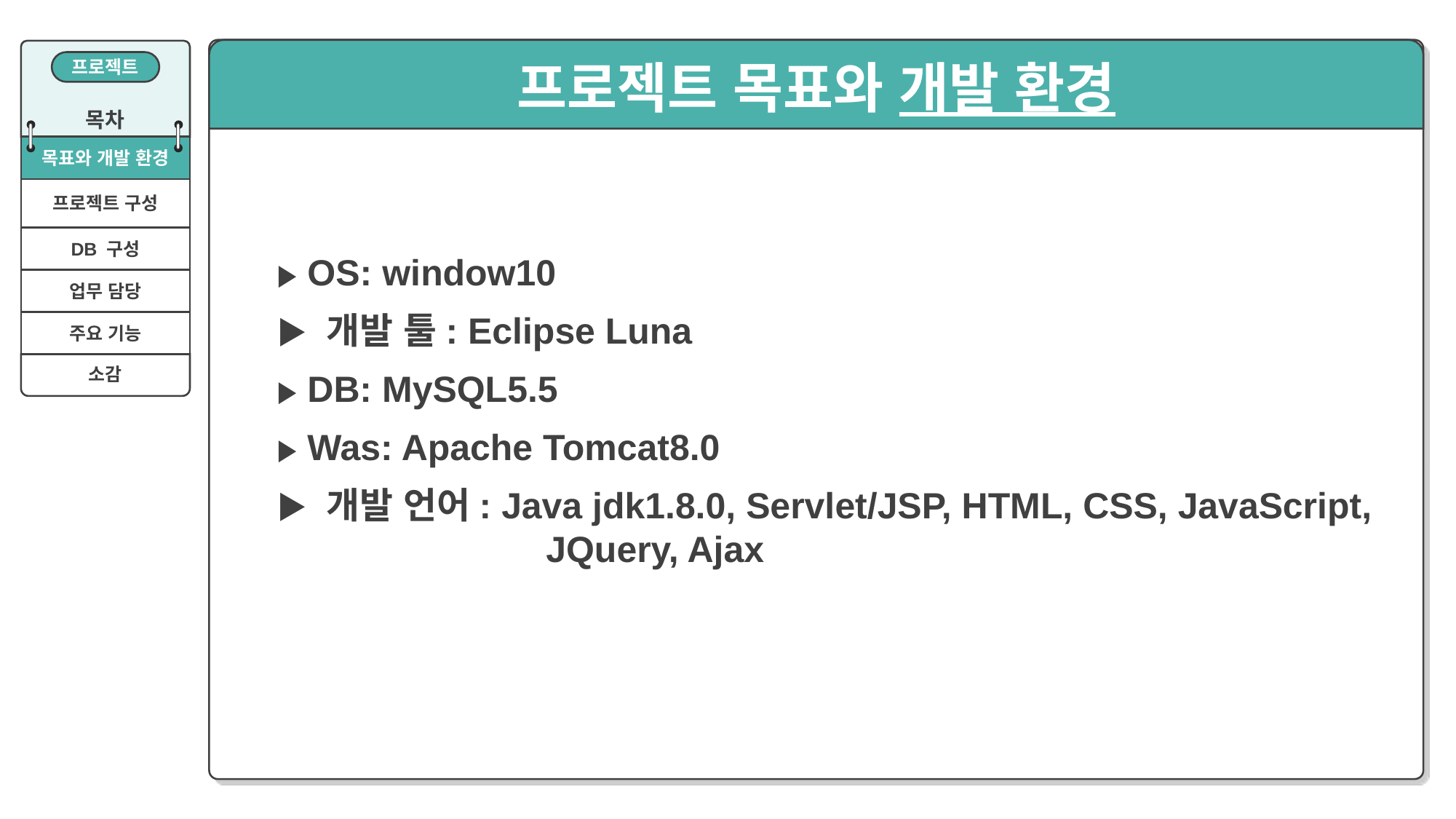

▶ OS: window10

▶ 개발 툴: Eclipse Luna

▶ DB: MySQL5.5

▶ Was: Apache Tomcat8.0

▶ 개발 언어: Java jdk1.8.0, Servlet/JSP, HTML, CSS, JavaScript, 		     JQuery, Ajax
프로젝트 목표와 개발 환경
목차
프로젝트

목표와 개발 환경
프로젝트 구성
DB 구성
업무 담당
주요 기능
소감